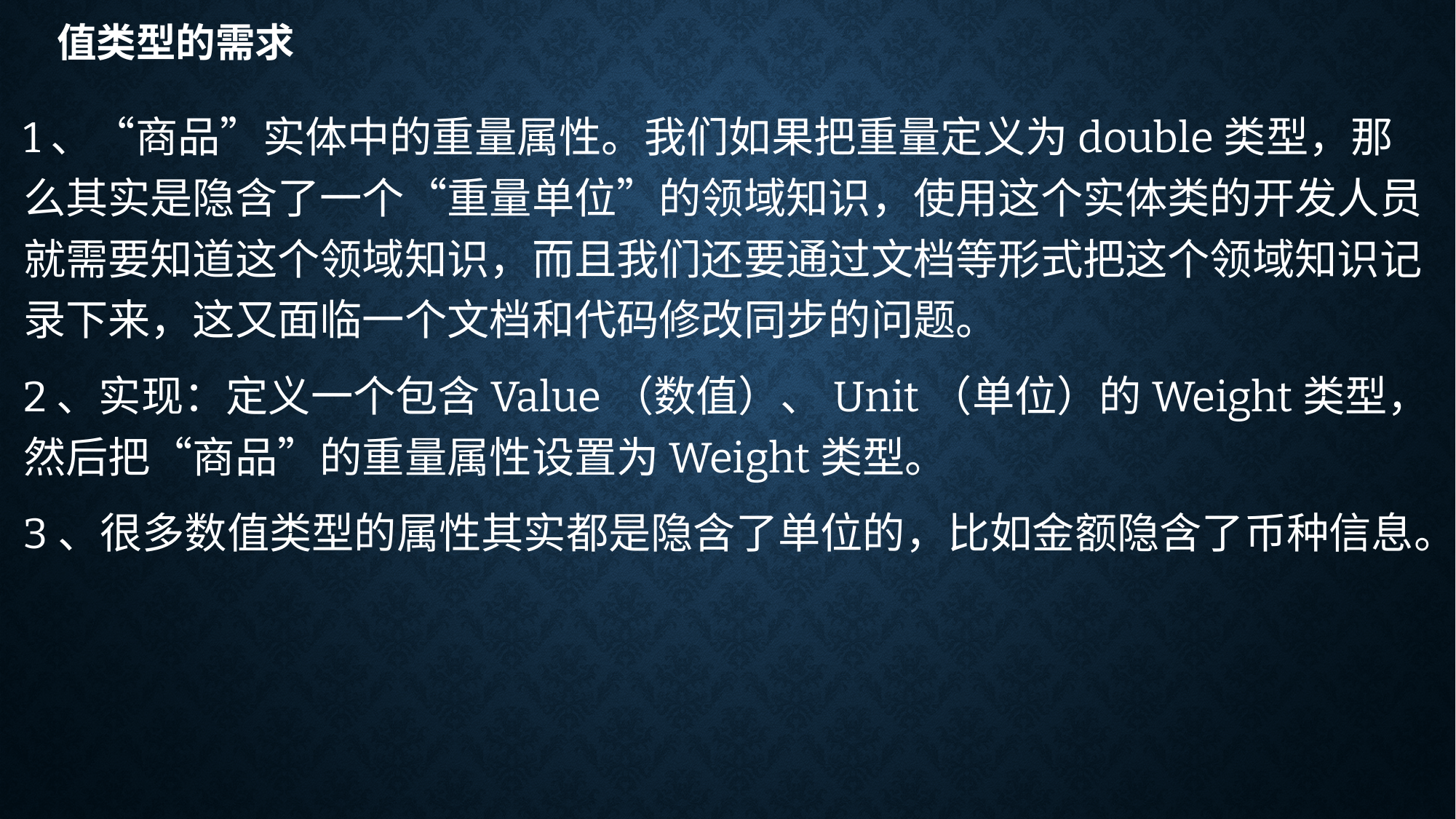

# 值类型的需求
1、“商品”实体中的重量属性。我们如果把重量定义为double类型，那么其实是隐含了一个“重量单位”的领域知识，使用这个实体类的开发人员就需要知道这个领域知识，而且我们还要通过文档等形式把这个领域知识记录下来，这又面临一个文档和代码修改同步的问题。
2、实现：定义一个包含Value（数值）、Unit（单位）的Weight类型，然后把“商品”的重量属性设置为Weight类型。
3、很多数值类型的属性其实都是隐含了单位的，比如金额隐含了币种信息。